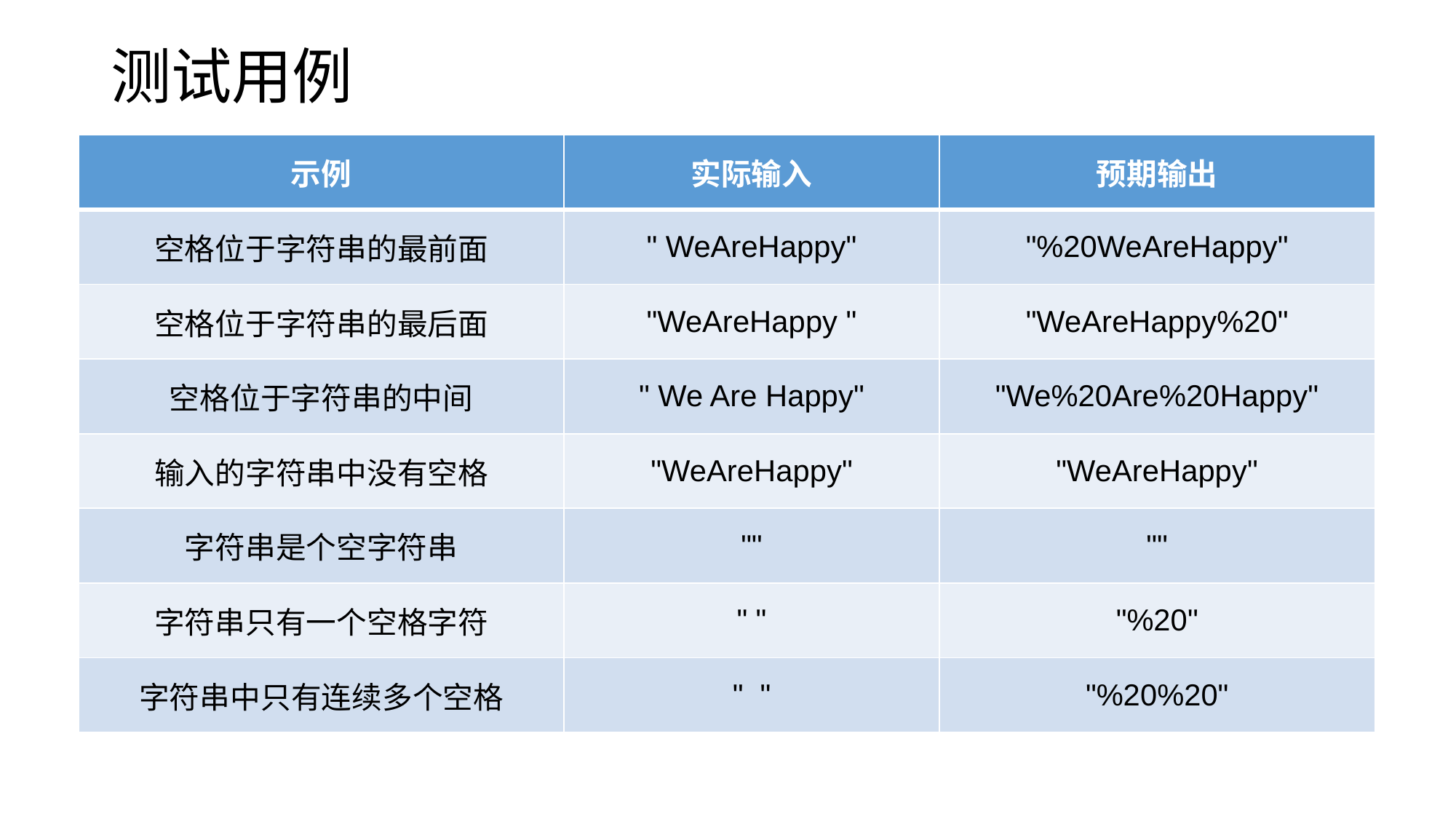

# 测试用例
| 示例 | 实际输入 | 预期输出 |
| --- | --- | --- |
| 空格位于字符串的最前面 | " WeAreHappy" | "%20WeAreHappy" |
| 空格位于字符串的最后面 | "WeAreHappy " | "WeAreHappy%20" |
| 空格位于字符串的中间 | " We Are Happy" | "We%20Are%20Happy" |
| 输入的字符串中没有空格 | "WeAreHappy" | "WeAreHappy" |
| 字符串是个空字符串 | "" | "" |
| 字符串只有一个空格字符 | " " | "%20" |
| 字符串中只有连续多个空格 | " " | "%20%20" |